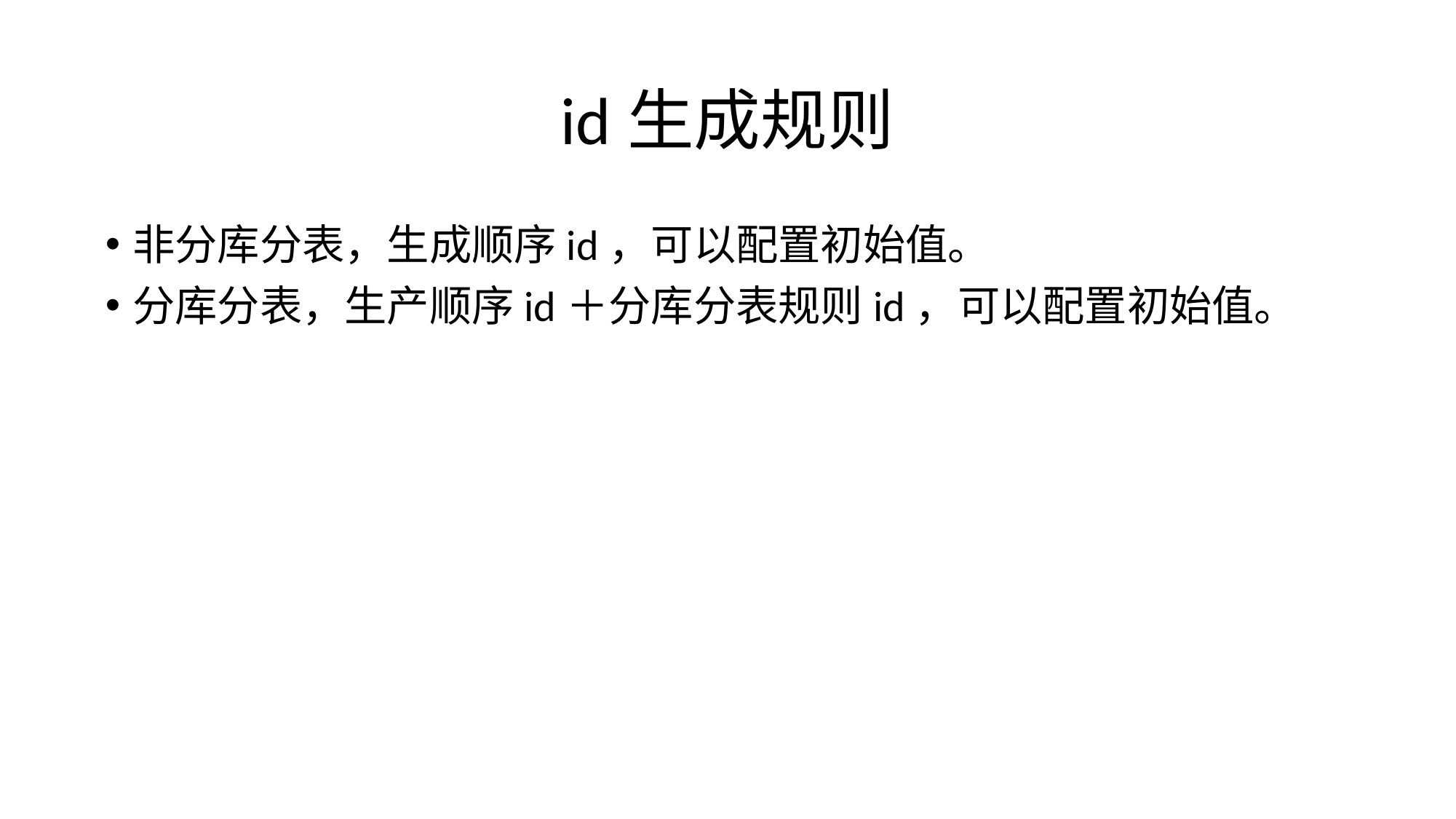

# id生成规则
非分库分表，生成顺序id，可以配置初始值。
分库分表，生产顺序id＋分库分表规则id，可以配置初始值。